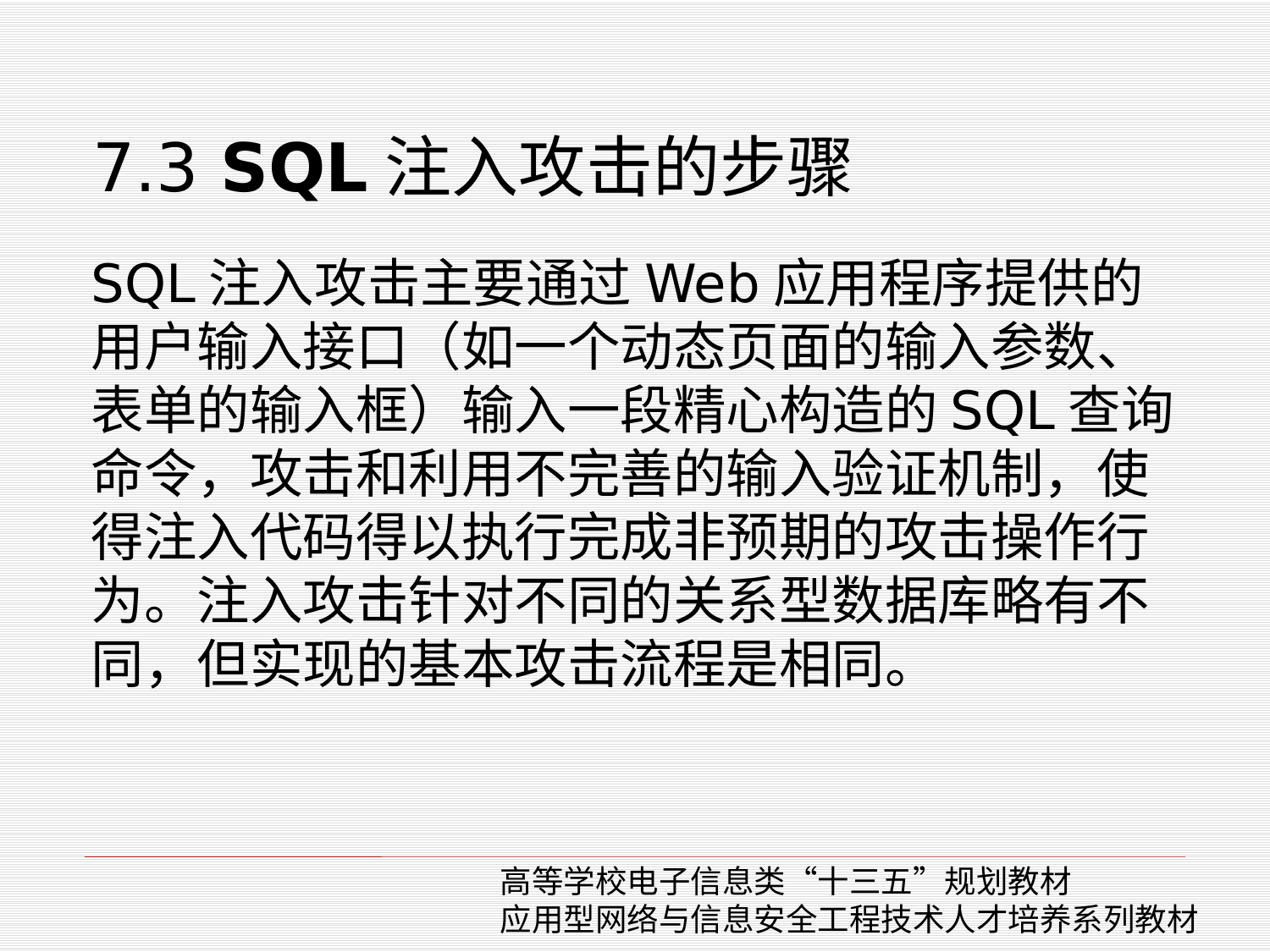

# 7.3 SQL注入攻击的步骤
SQL注入攻击主要通过Web应用程序提供的用户输入接口（如一个动态页面的输入参数、表单的输入框）输入一段精心构造的SQL查询命令，攻击和利用不完善的输入验证机制，使得注入代码得以执行完成非预期的攻击操作行为。注入攻击针对不同的关系型数据库略有不同，但实现的基本攻击流程是相同。

高等学校电子信息类“十三五”规划教材
应用型网络与信息安全工程技术人才培养系列教材